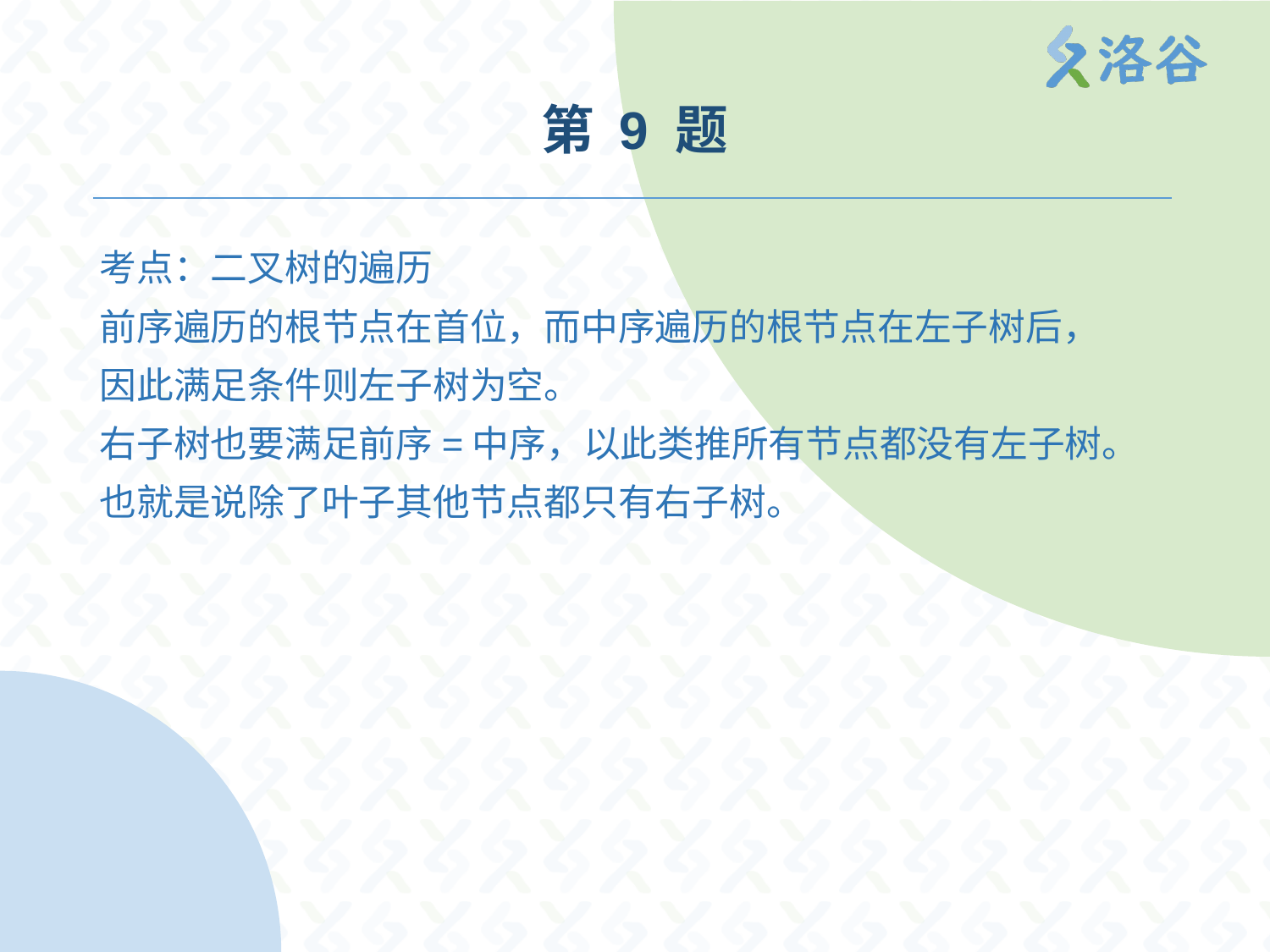

# 第 9 题
考点：二叉树的遍历
前序遍历的根节点在首位，而中序遍历的根节点在左子树后，
因此满足条件则左子树为空。
右子树也要满足前序=中序，以此类推所有节点都没有左子树。
也就是说除了叶子其他节点都只有右子树。